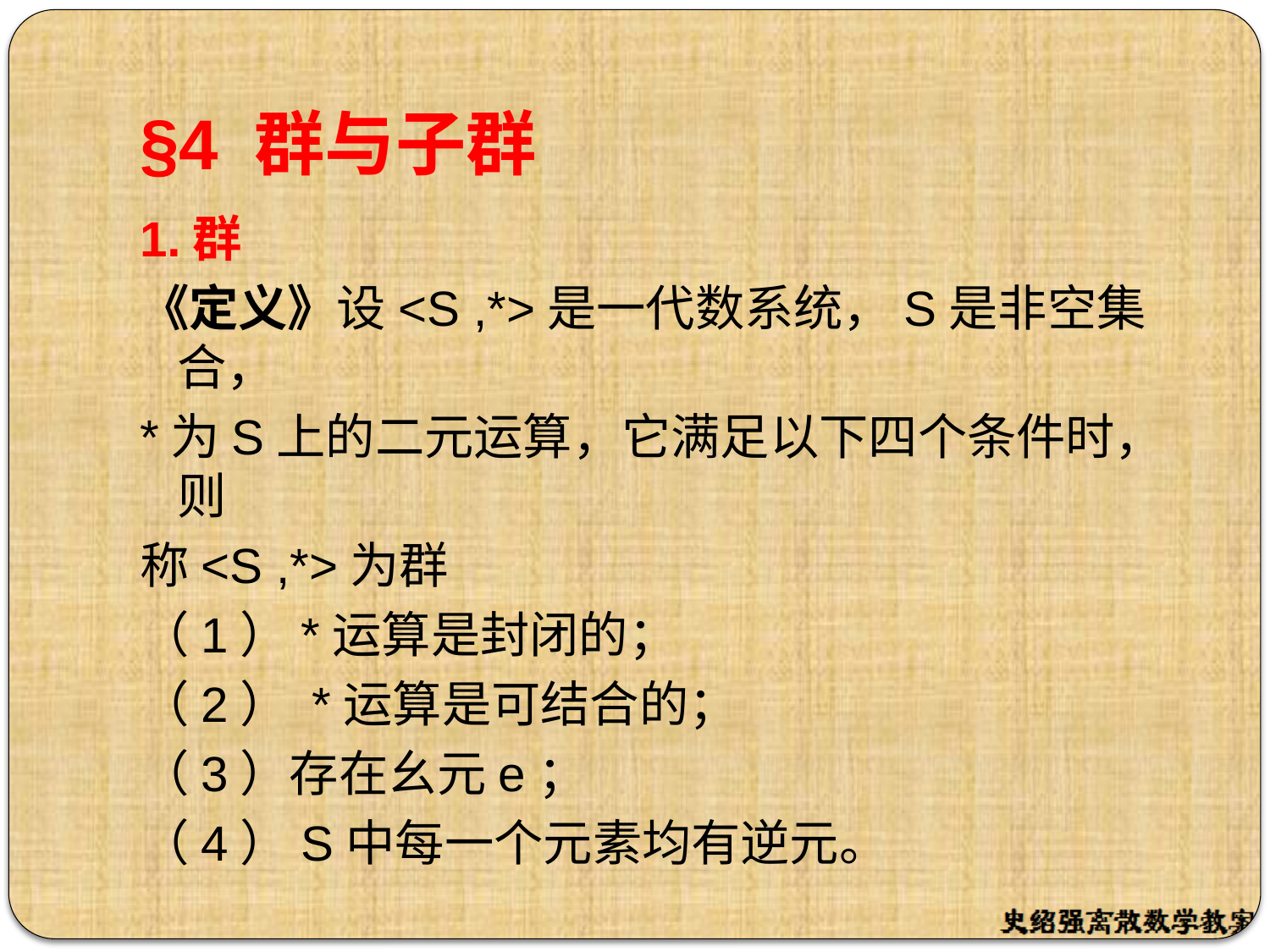

# §4 群与子群
1.群
《定义》设<S ,*>是一代数系统，S是非空集合，
*为S上的二元运算，它满足以下四个条件时，则
称<S ,*>为群
（1）*运算是封闭的；
（2） *运算是可结合的；
（3）存在幺元e；
（4）S中每一个元素均有逆元。